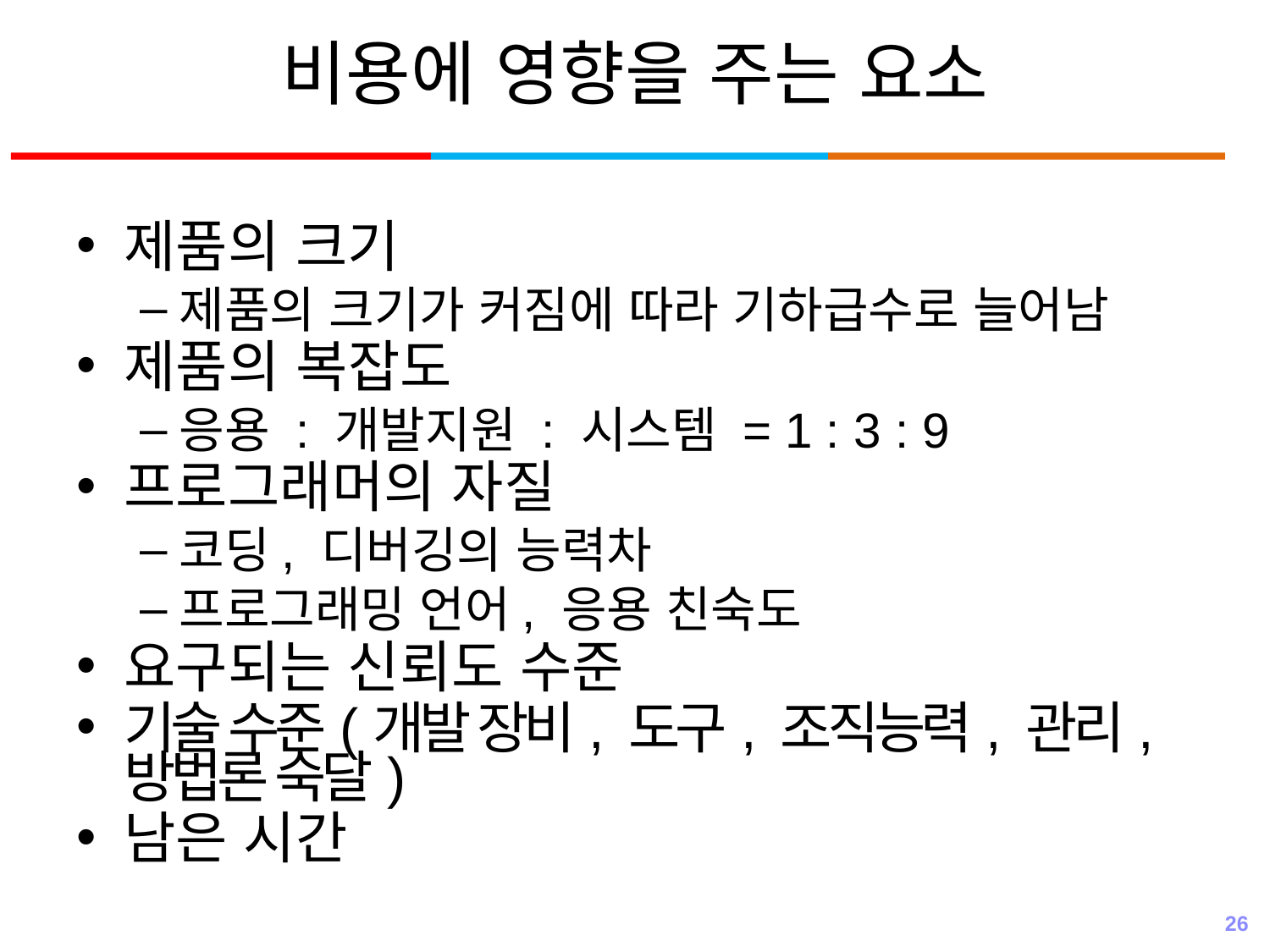

# 비용에 영향을 주는 요소
제품의 크기
제품의 크기가 커짐에 따라 기하급수로 늘어남
제품의 복잡도
응용 : 개발지원 : 시스템 = 1 : 3 : 9
프로그래머의 자질
코딩, 디버깅의 능력차
프로그래밍 언어, 응용 친숙도
요구되는 신뢰도 수준
기술 수준(개발 장비, 도구, 조직능력, 관리, 방법론 숙달)
남은 시간

26